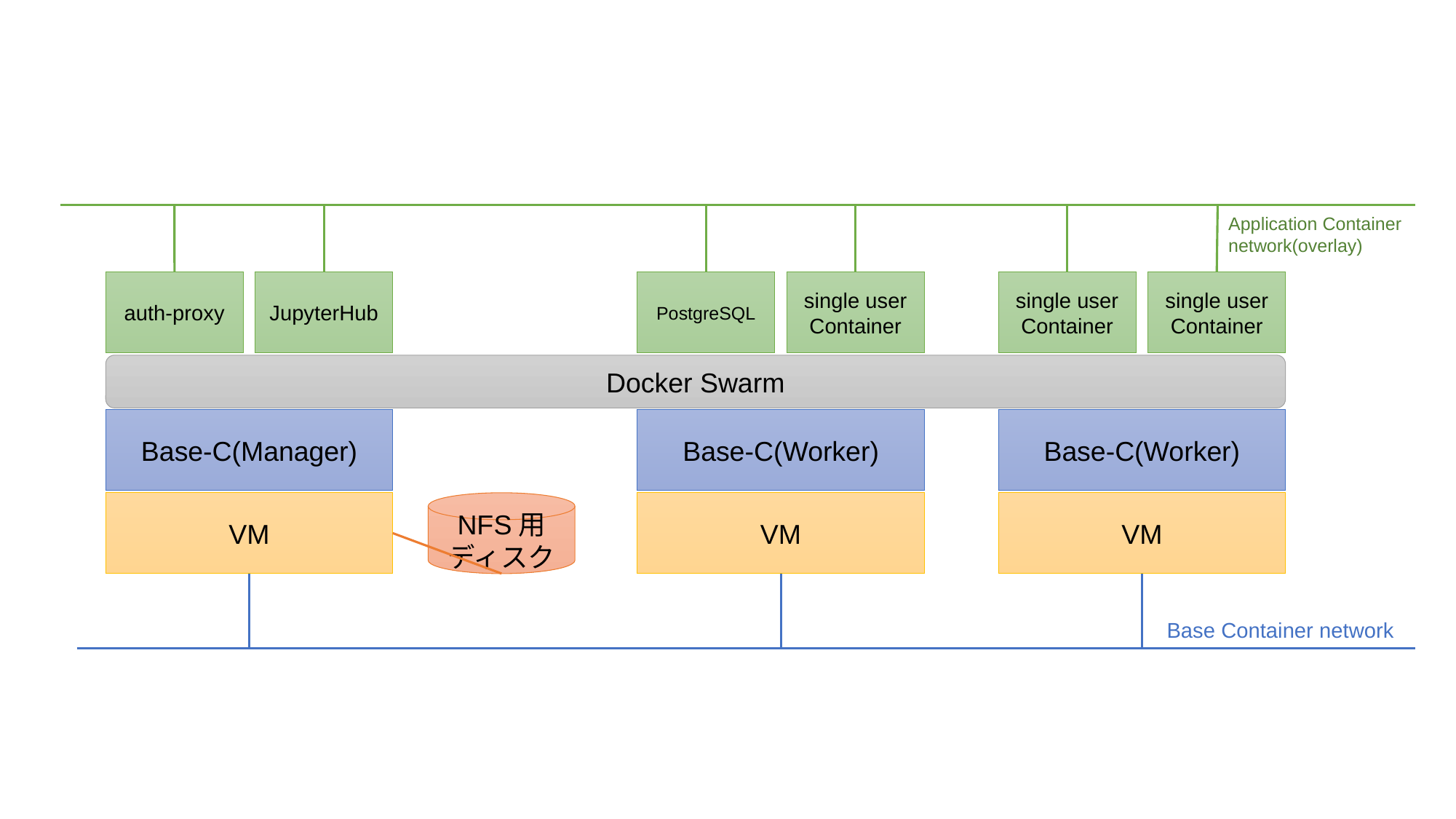

Application Container  network(overlay)
auth-proxy
JupyterHub
Base-C(Manager)
VM
single user Container
single user Container
Base-C(Worker)
VM
PostgreSQL
single user Container
Base-C(Worker)
VM
Docker Swarm
NFS用ディスク
Base Container network